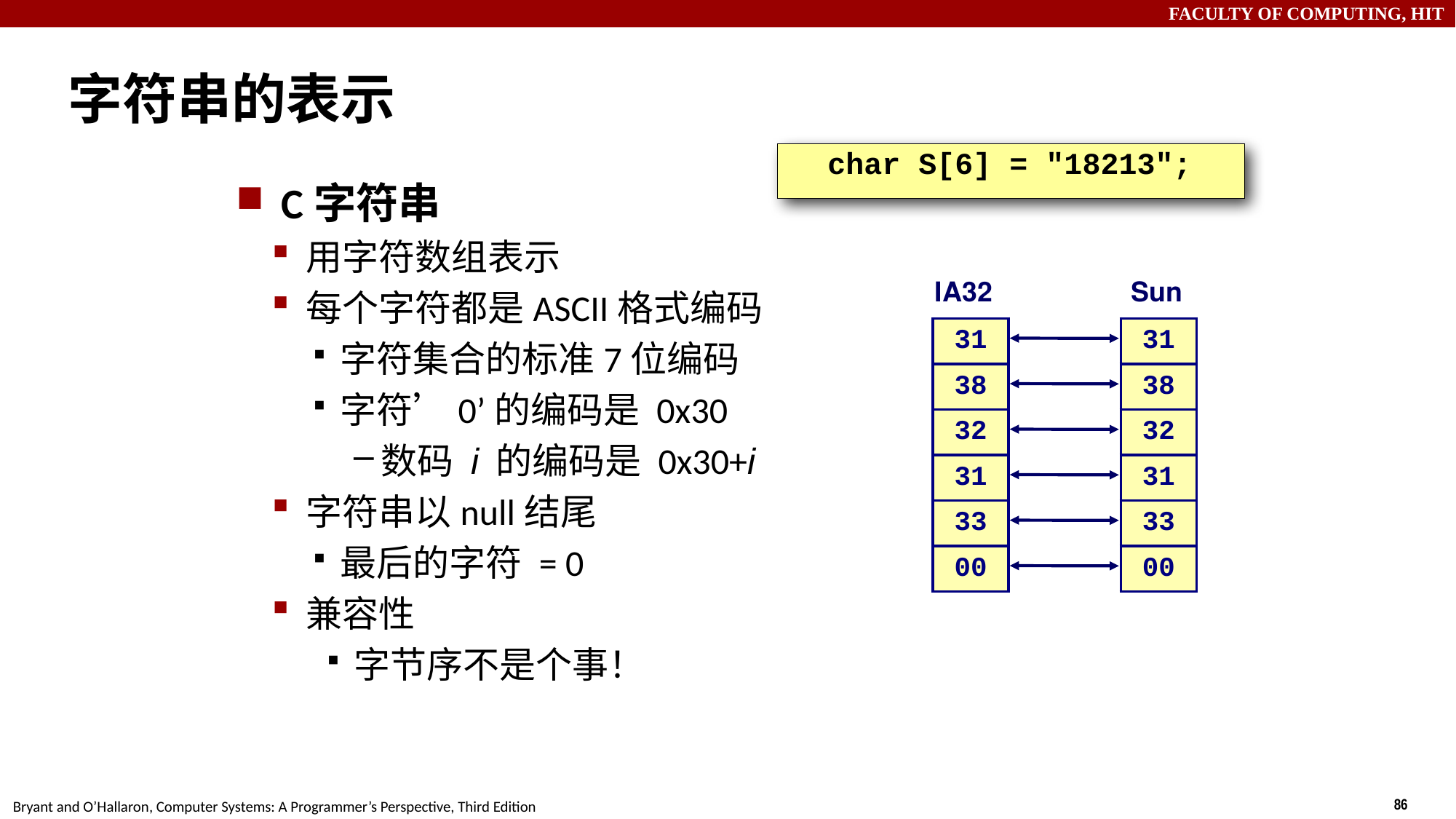

# 字符串的表示
char S[6] = "18213";
C字符串
用字符数组表示
每个字符都是ASCII格式编码
字符集合的标准7位编码
字符’0’的编码是 0x30
数码 i 的编码是 0x30+i
字符串以null结尾
最后的字符 = 0
兼容性
字节序不是个事！
Sun
IA32
| 31 |
| --- |
| 38 |
| 32 |
| 31 |
| 33 |
| 00 |
| 31 |
| --- |
| 38 |
| 32 |
| 31 |
| 33 |
| 00 |